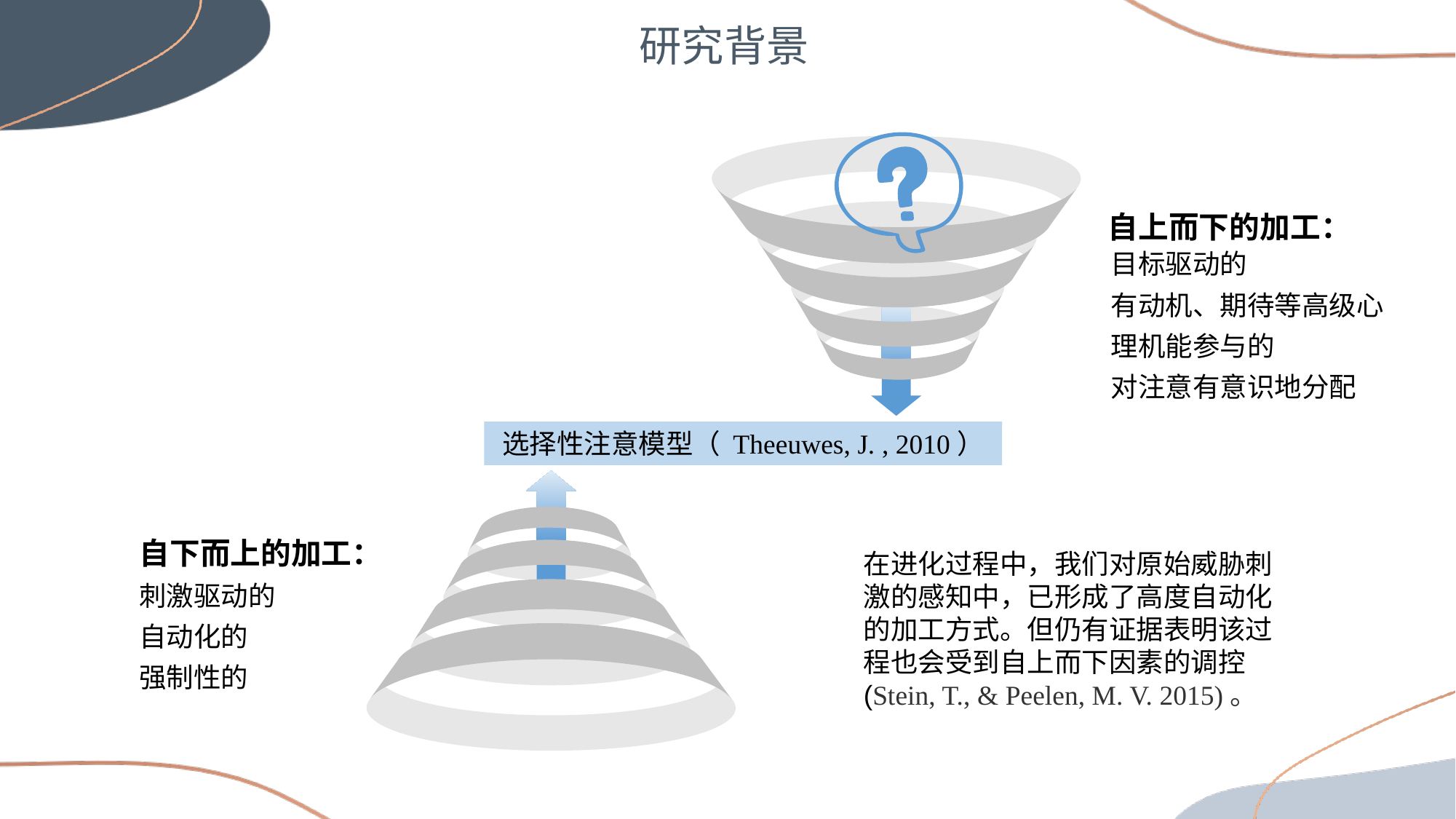

研究背景

自上而下的加工：
目标驱动的
有动机、期待等高级心理机能参与的
对注意有意识地分配

选择性注意模型（ Theeuwes, J. , 2010）

自下而上

自下而上的加工：
刺激驱动的
自动化的
强制性的
在进化过程中，我们对原始威胁刺激的感知中，已形成了高度自动化的加工方式。但仍有证据表明该过程也会受到自上而下因素的调控(Stein, T., & Peelen, M. V. 2015)。